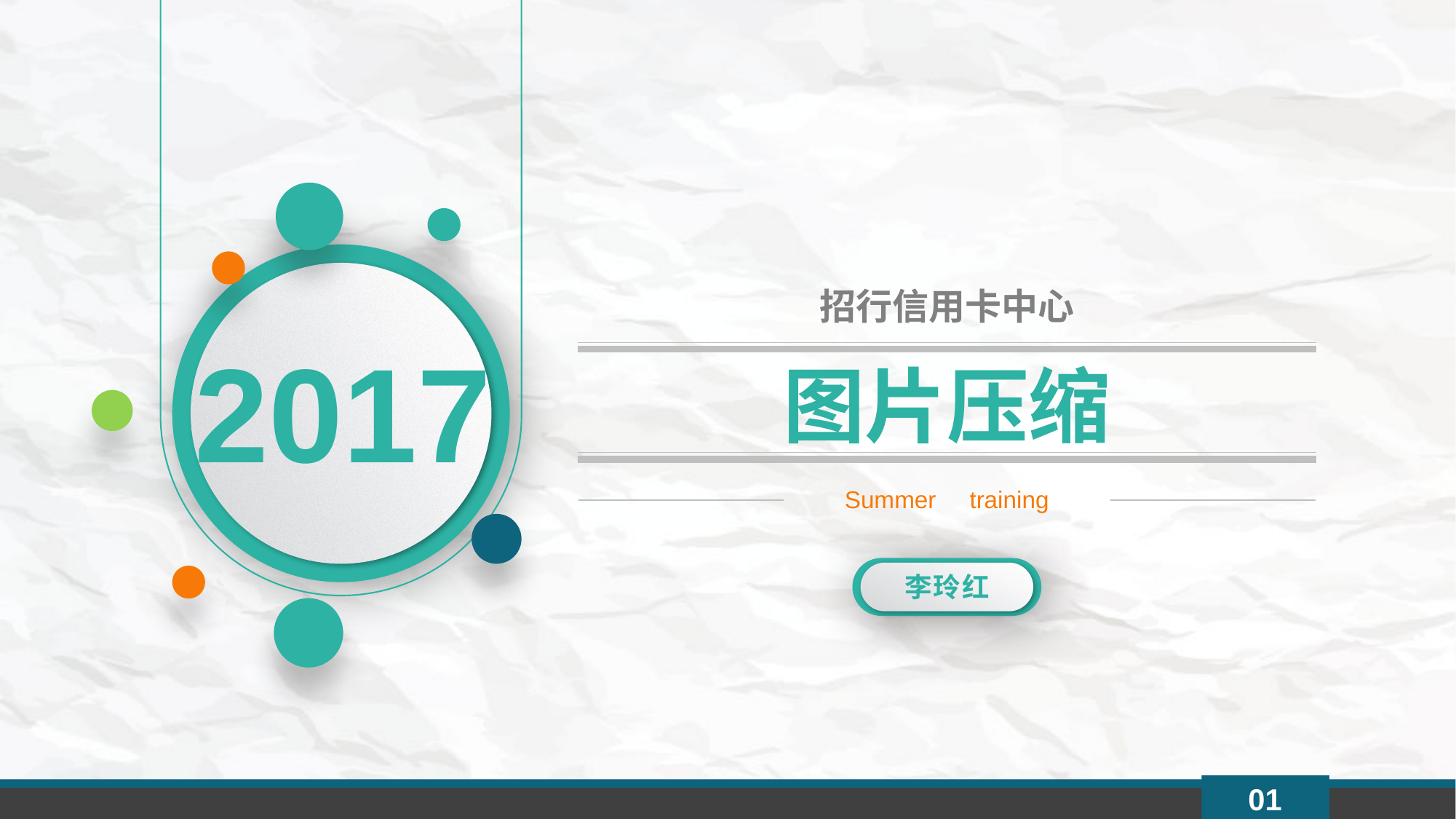

招行信用卡中心
2017
图片压缩

Summer     training

李玲红

021
01